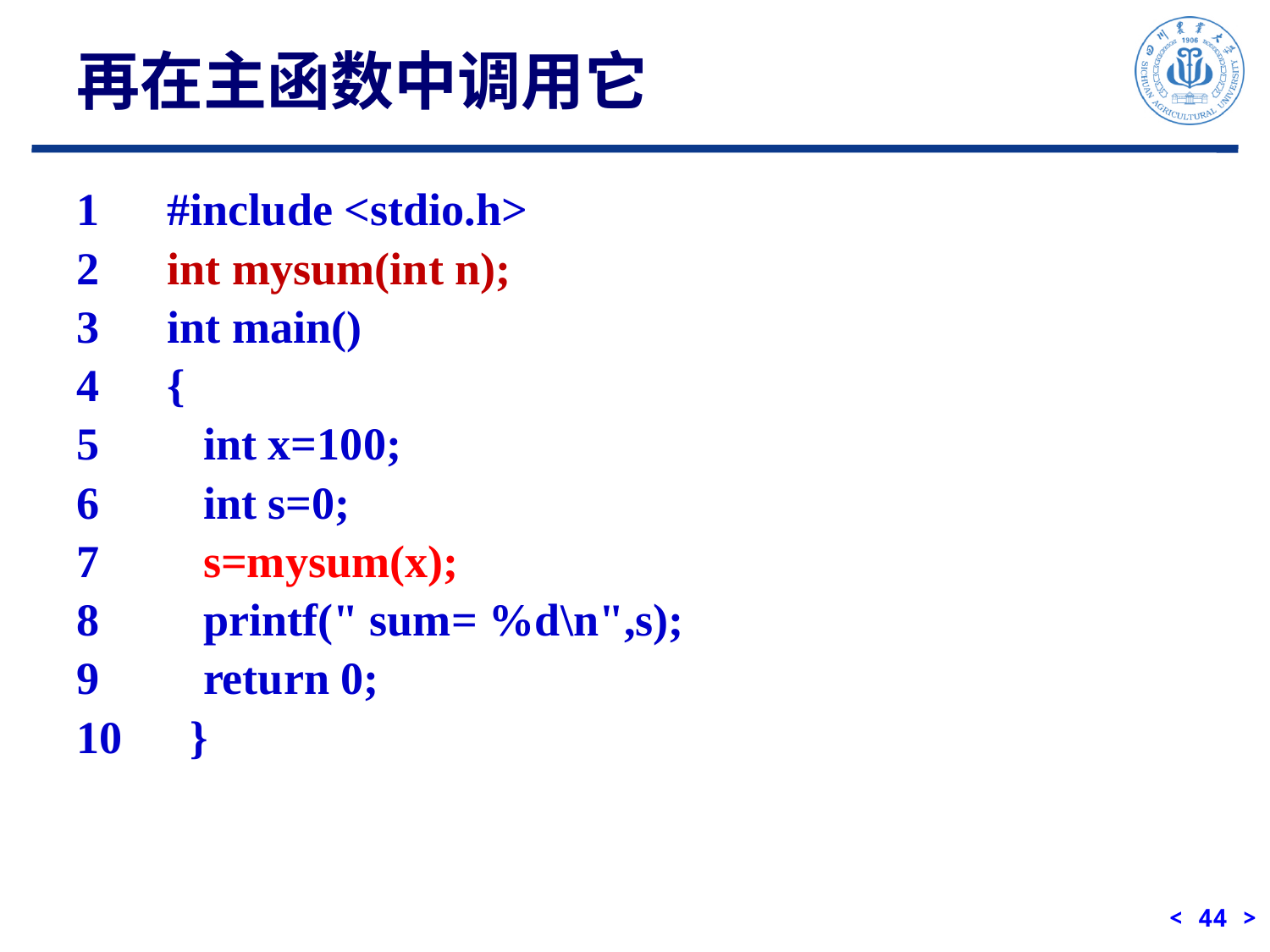

# 再在主函数中调用它
1　#include <stdio.h>
2　int mysum(int n);
3　int main()
4　{
5　　	int x=100;
6　　	int s=0;
7　　	s=mysum(x);
8　　	printf(" sum= %d\n",s);
9　　	return 0;
10　}